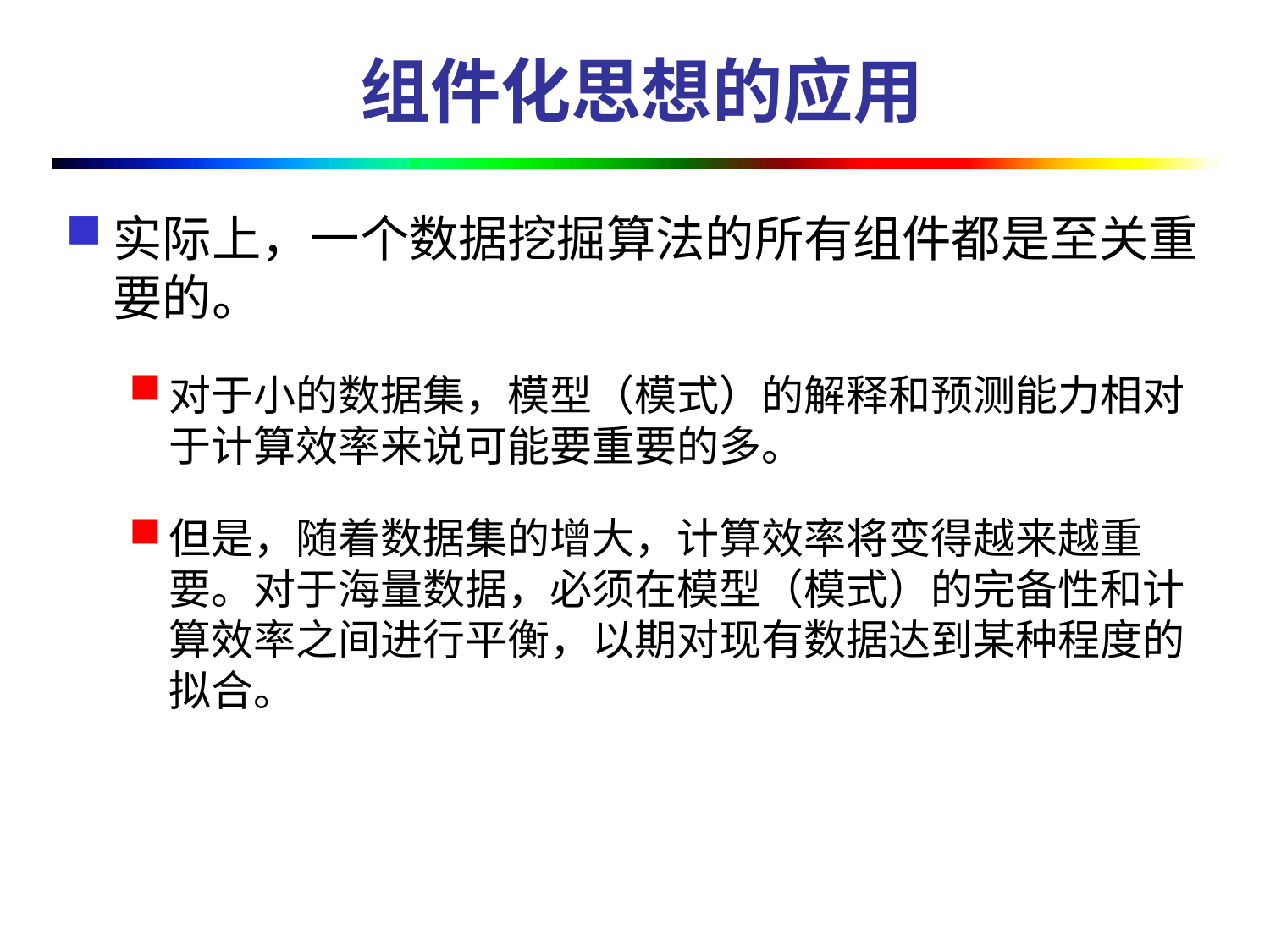

# 组件化思想的应用
实际上，一个数据挖掘算法的所有组件都是至关重要的。
对于小的数据集，模型（模式）的解释和预测能力相对于计算效率来说可能要重要的多。
但是，随着数据集的增大，计算效率将变得越来越重要。对于海量数据，必须在模型（模式）的完备性和计算效率之间进行平衡，以期对现有数据达到某种程度的拟合。